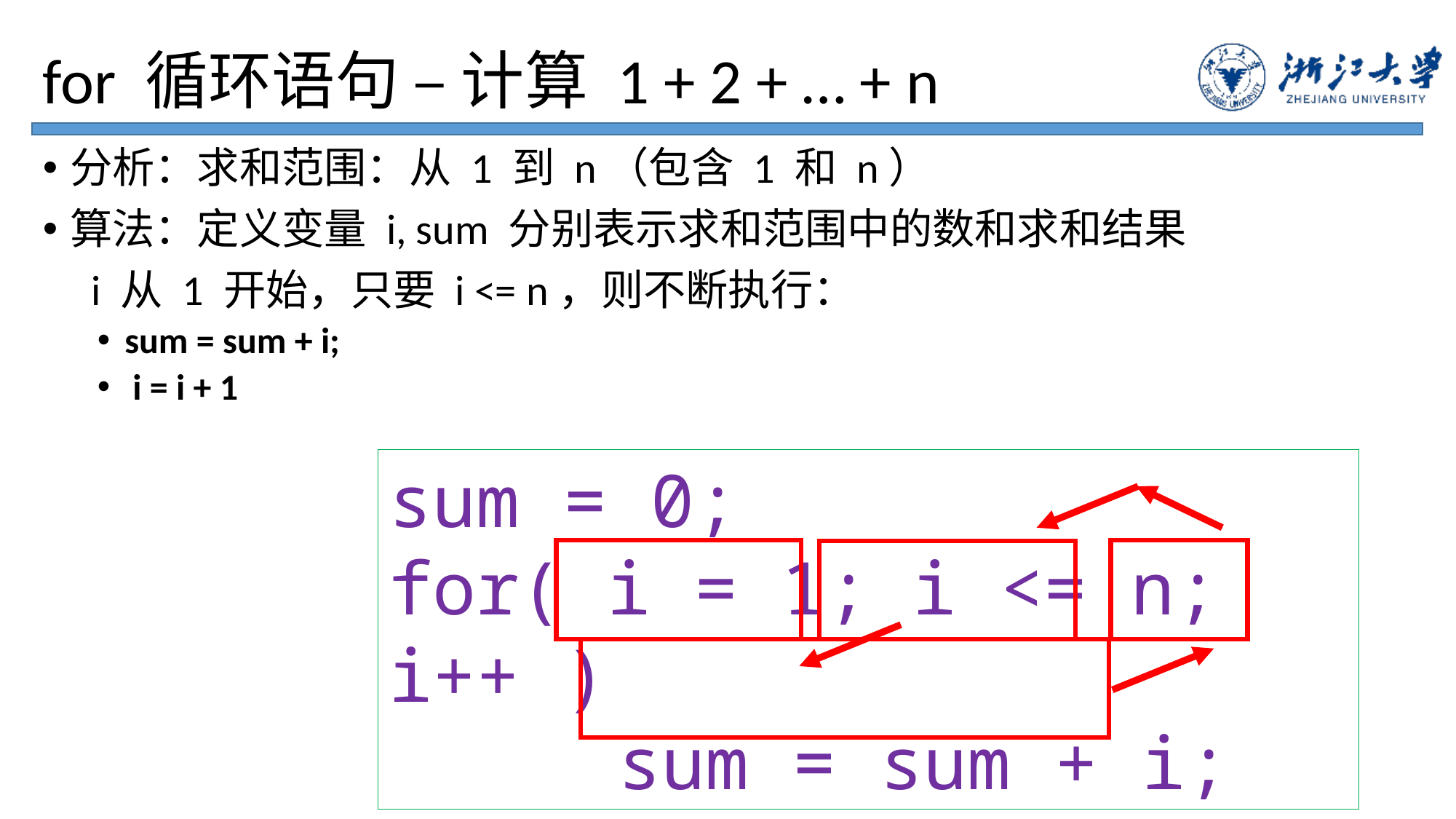

# for 循环语句 – 计算 1 + 2 + … + n
分析：求和范围：从 1 到 n（包含 1 和 n）
算法：定义变量 i, sum 分别表示求和范围中的数和求和结果
     i 从 1 开始，只要 i <= n，则不断执行：
sum = sum + i;
 i = i + 1
sum = 0;
for( i = 1; i <= n; i++ )
    sum = sum + i;

49